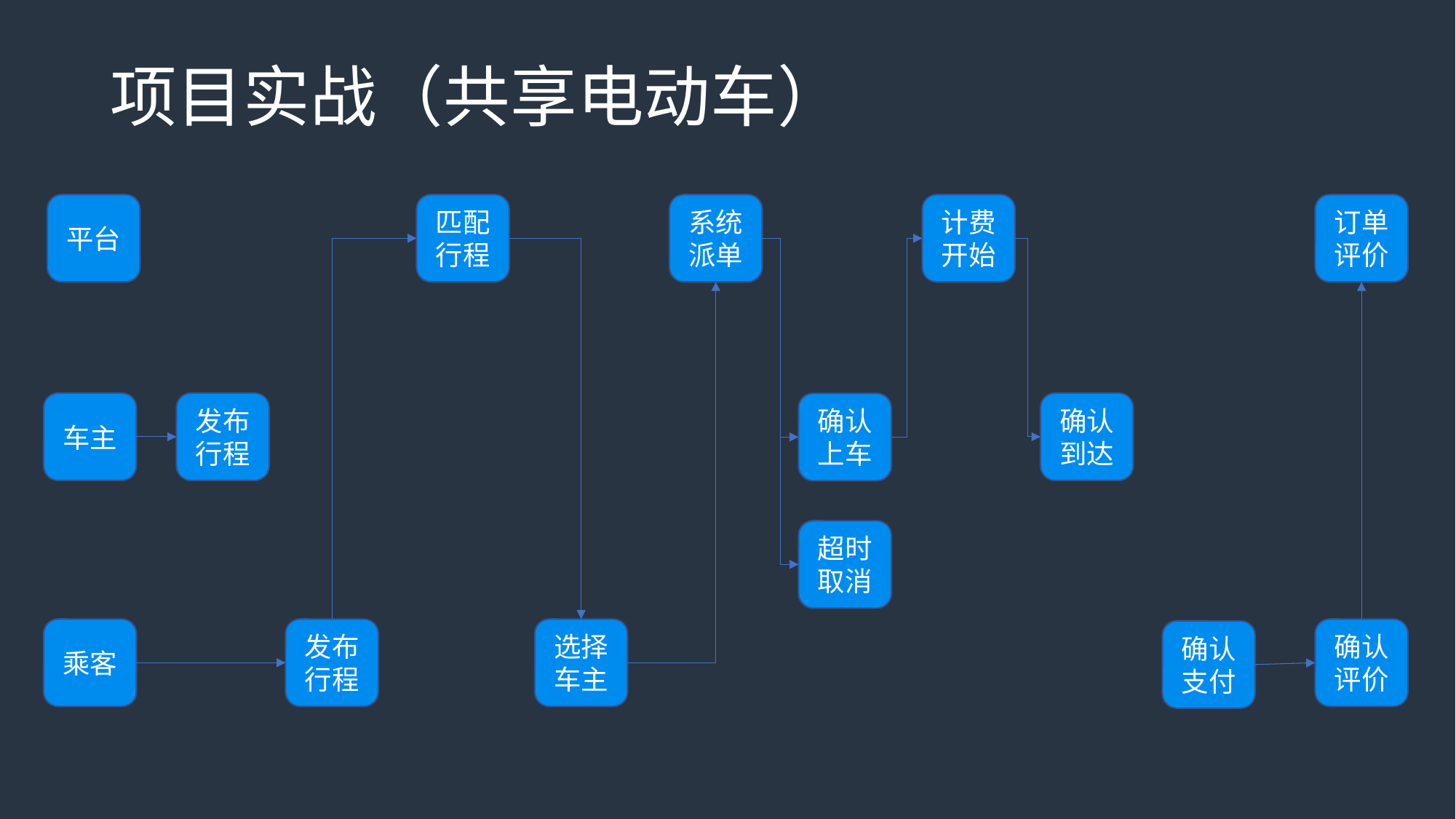

# 项目实战（共享电动车）
平台
匹配行程
系统派单
计费开始
订单评价
车主
发布行程
确认到达
确认上车
超时取消
乘客
发布行程
选择车主
确认评价
确认支付